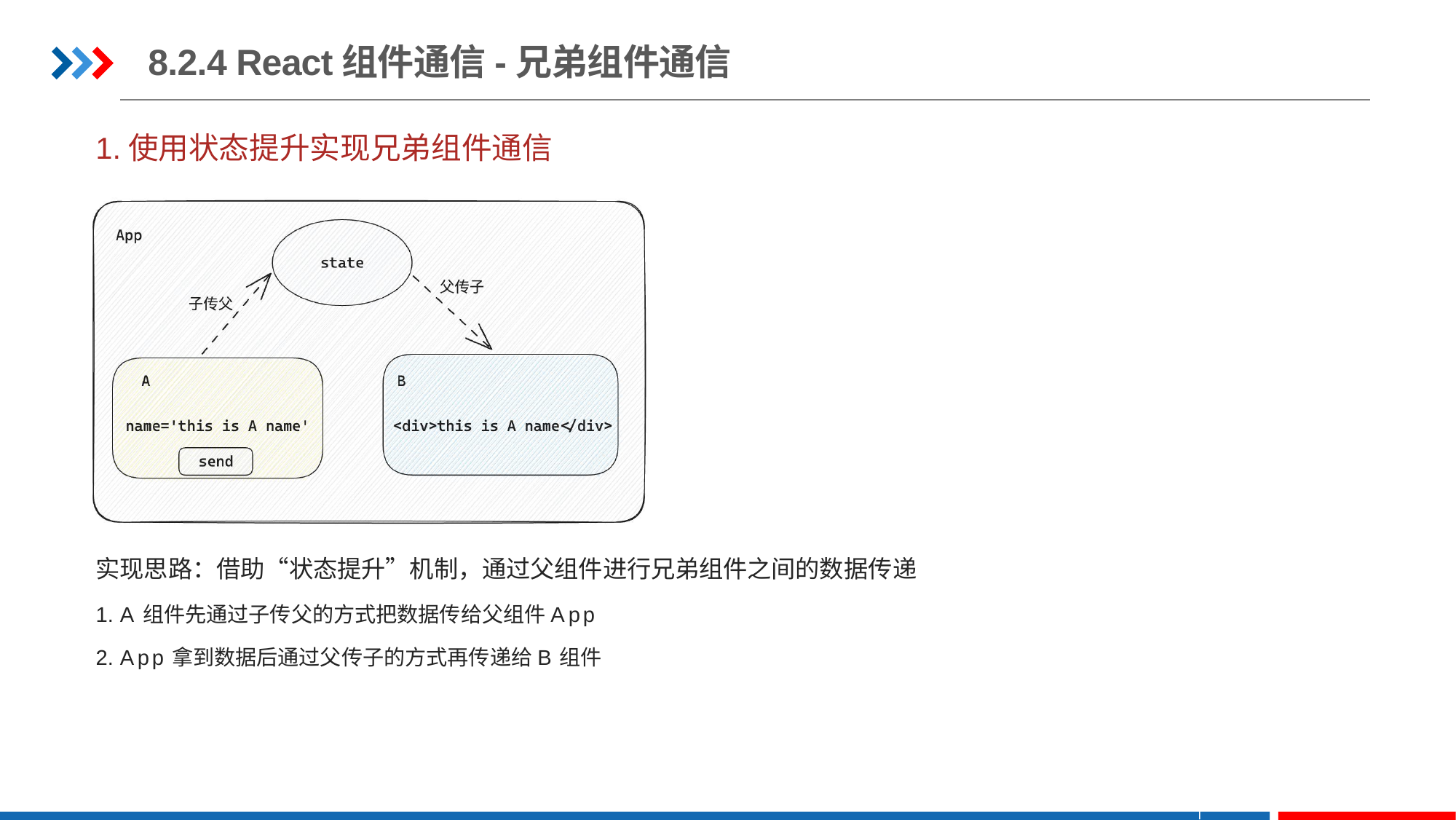

8.2.4 React组件通信-兄弟组件通信
1.使用状态提升实现兄弟组件通信

实现思路：借助“状态提升”机制，通过父组件进行兄弟组件之间的数据传递
A组件先通过子传父的方式把数据传给父组件App
App拿到数据后通过父传子的方式再传递给B组件